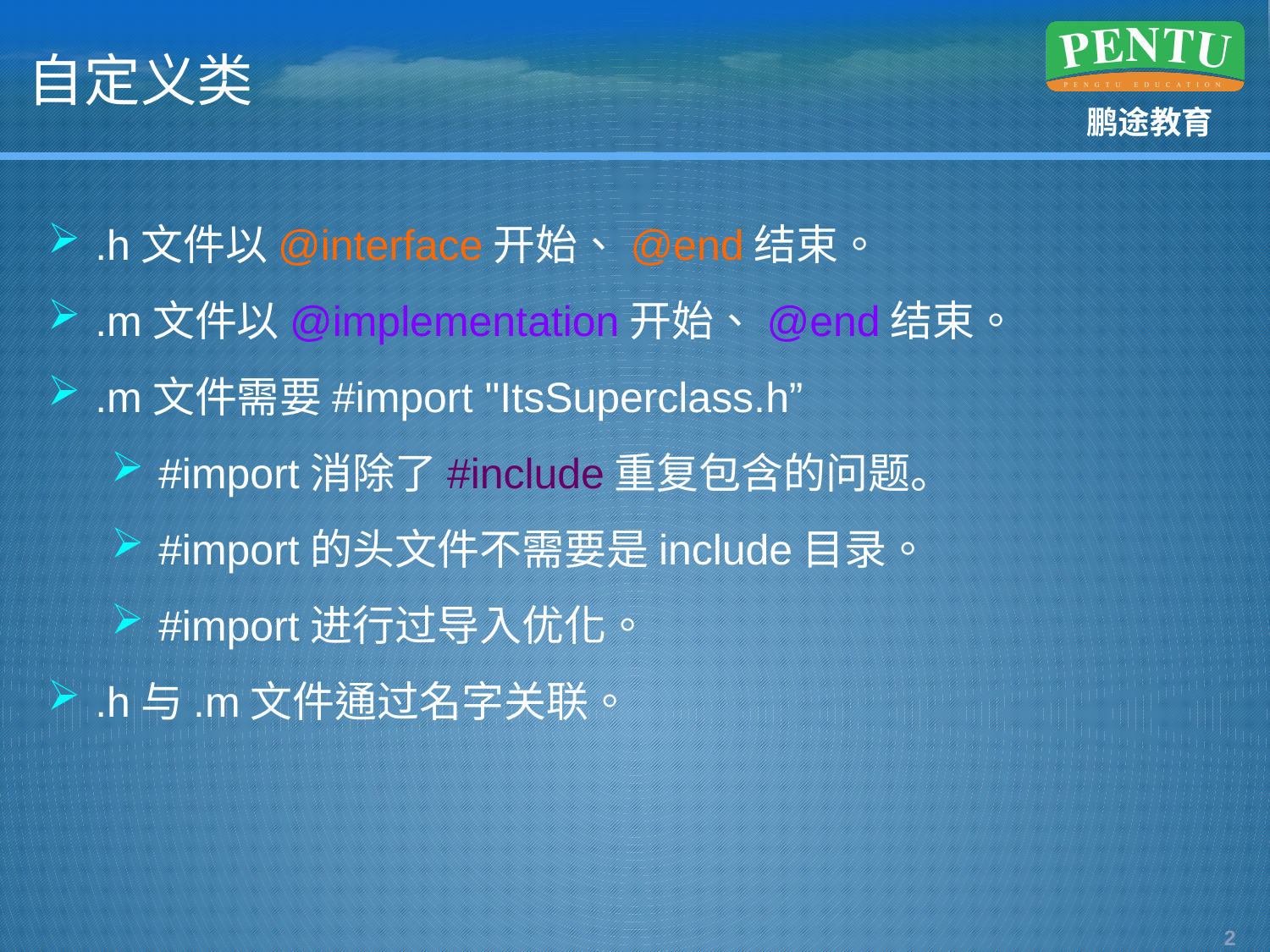

# 自定义类
.h文件以@interface开始、@end结束。
.m文件以@implementation开始、@end结束。
.m文件需要#import "ItsSuperclass.h”
#import消除了#include重复包含的问题。
#import的头文件不需要是include目录。
#import进行过导入优化。
.h与.m文件通过名字关联。
2